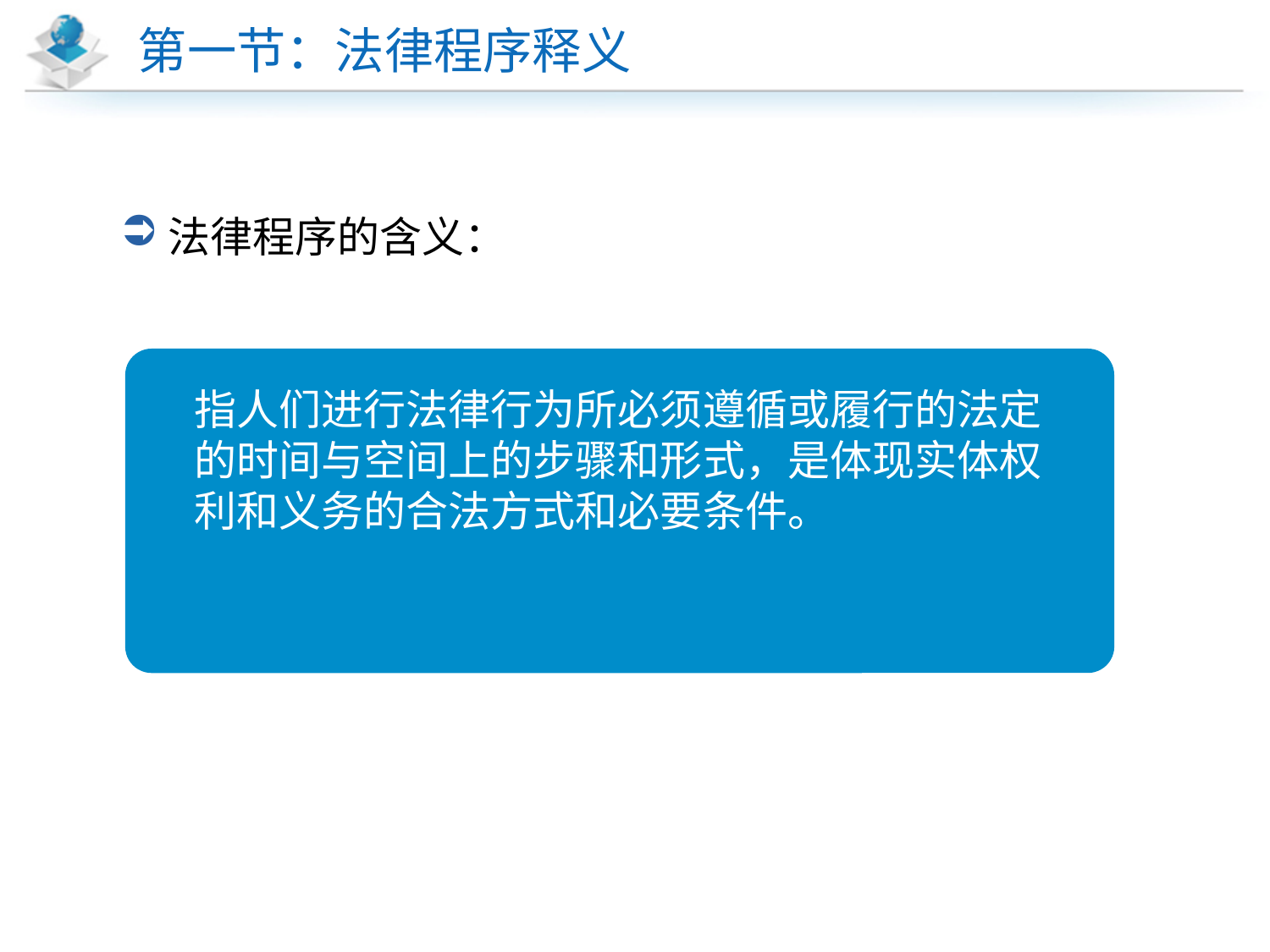

# 第一节：法律程序释义
法律程序的含义：

指人们进行法律行为所必须遵循或履行的法定的时间与空间上的步骤和形式，是体现实体权利和义务的合法方式和必要条件。